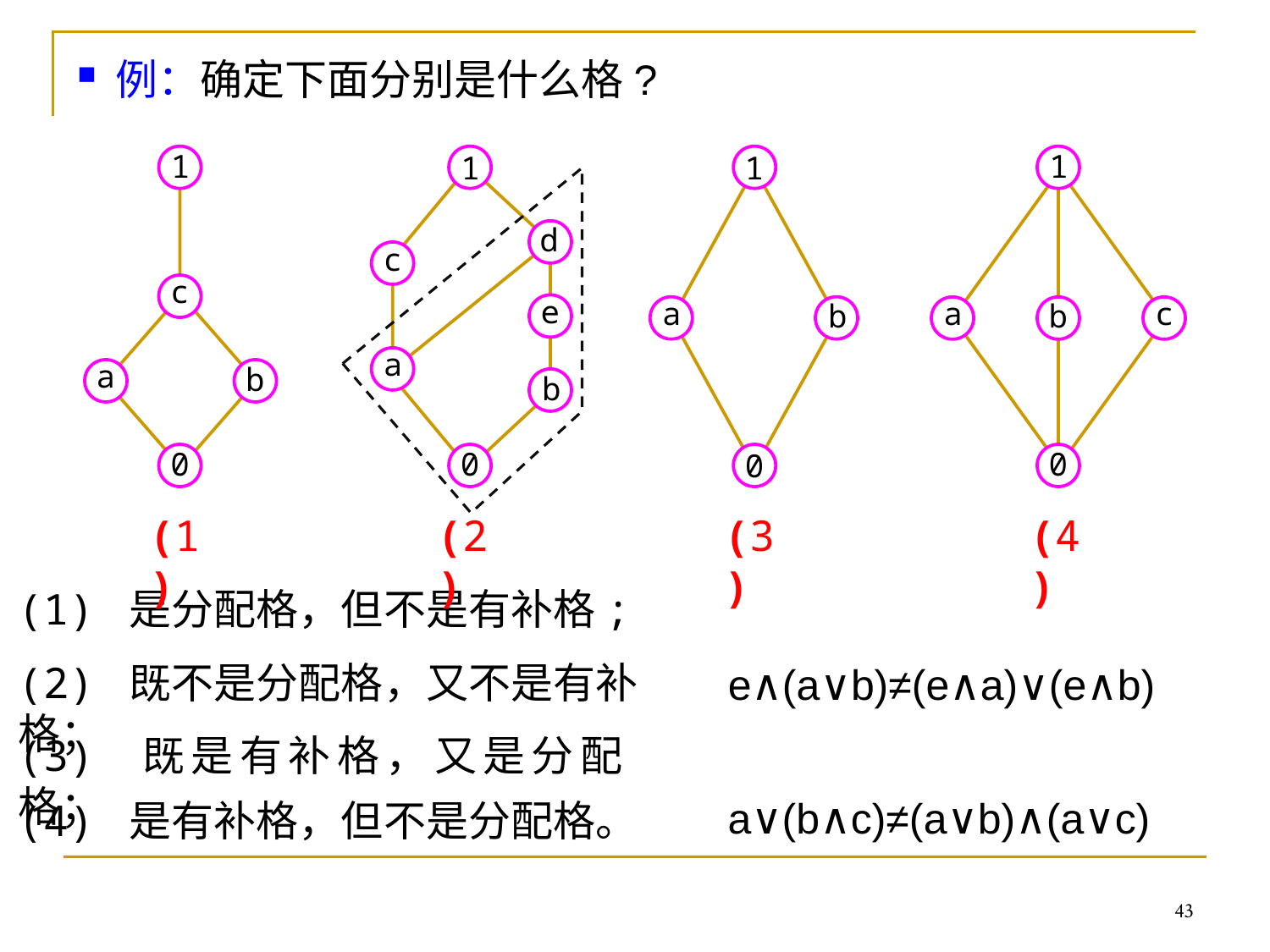

例：确定下面分别是什么格?
1

c

a
b

0
1

d
c

e

a
b

0
1

a
b

0
1

a
b
c

0
(1)
(2)
(3)
(4)

(1) 是分配格，但不是有补格;
(2) 既不是分配格，又不是有补格；
e∧(a∨b)≠(e∧a)∨(e∧b)
(3) 既是有补格，又是分配格；
a∨(b∧c)≠(a∨b)∧(a∨c)
(4) 是有补格，但不是分配格。
43